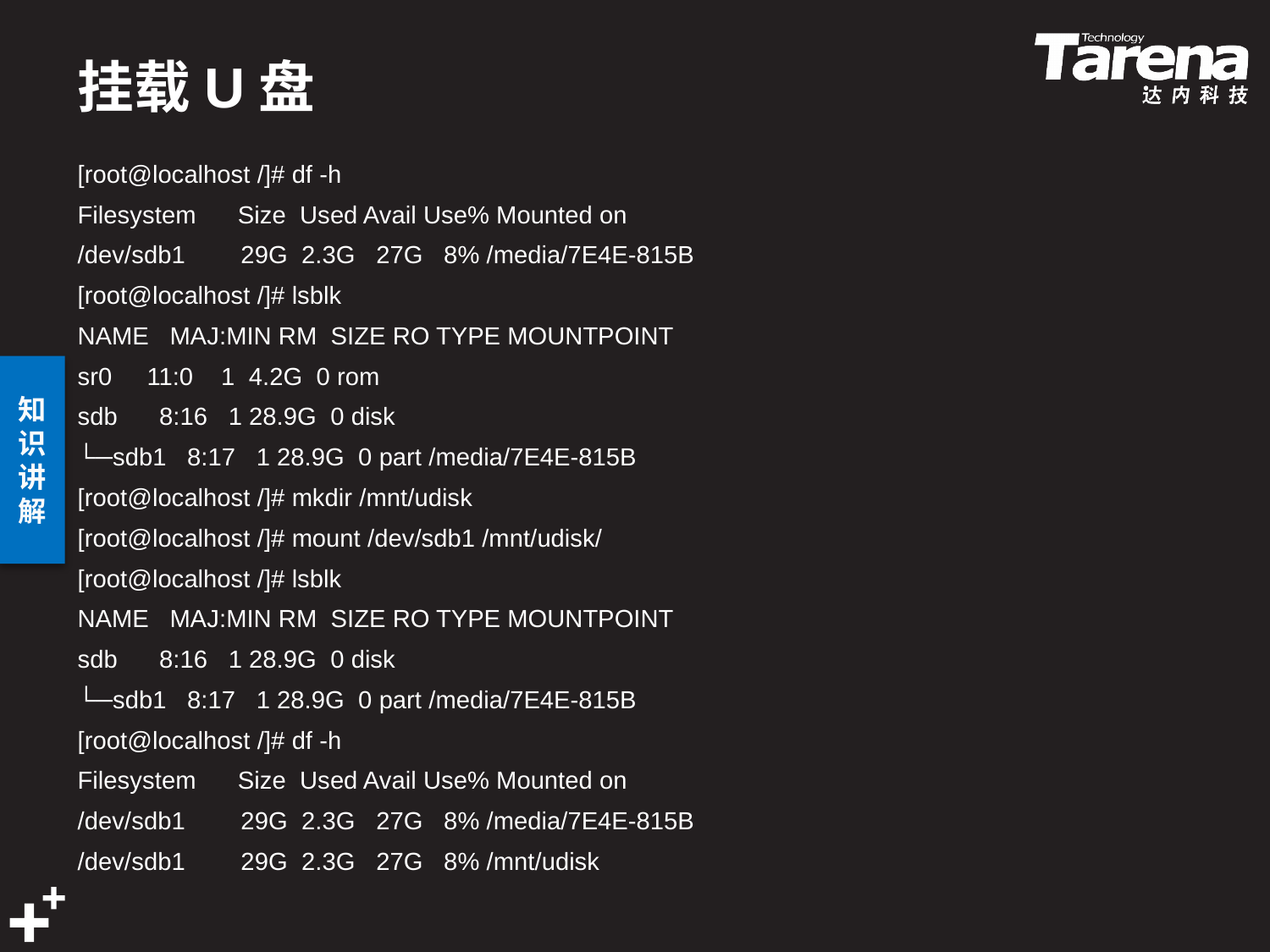

# 挂载U盘
[root@localhost /]# df -h
Filesystem      Size  Used Avail Use% Mounted on
/dev/sdb1        29G  2.3G   27G   8% /media/7E4E-815B
[root@localhost /]# lsblk
NAME   MAJ:MIN RM  SIZE RO TYPE MOUNTPOINT
sr0     11:0    1  4.2G  0 rom
sdb      8:16   1 28.9G  0 disk
└─sdb1   8:17   1 28.9G  0 part /media/7E4E-815B
[root@localhost /]# mkdir /mnt/udisk
[root@localhost /]# mount /dev/sdb1 /mnt/udisk/
[root@localhost /]# lsblk
NAME   MAJ:MIN RM  SIZE RO TYPE MOUNTPOINT
sdb      8:16   1 28.9G  0 disk
└─sdb1   8:17   1 28.9G  0 part /media/7E4E-815B
[root@localhost /]# df -h
Filesystem      Size  Used Avail Use% Mounted on
/dev/sdb1        29G  2.3G   27G   8% /media/7E4E-815B
/dev/sdb1        29G  2.3G   27G   8% /mnt/udisk